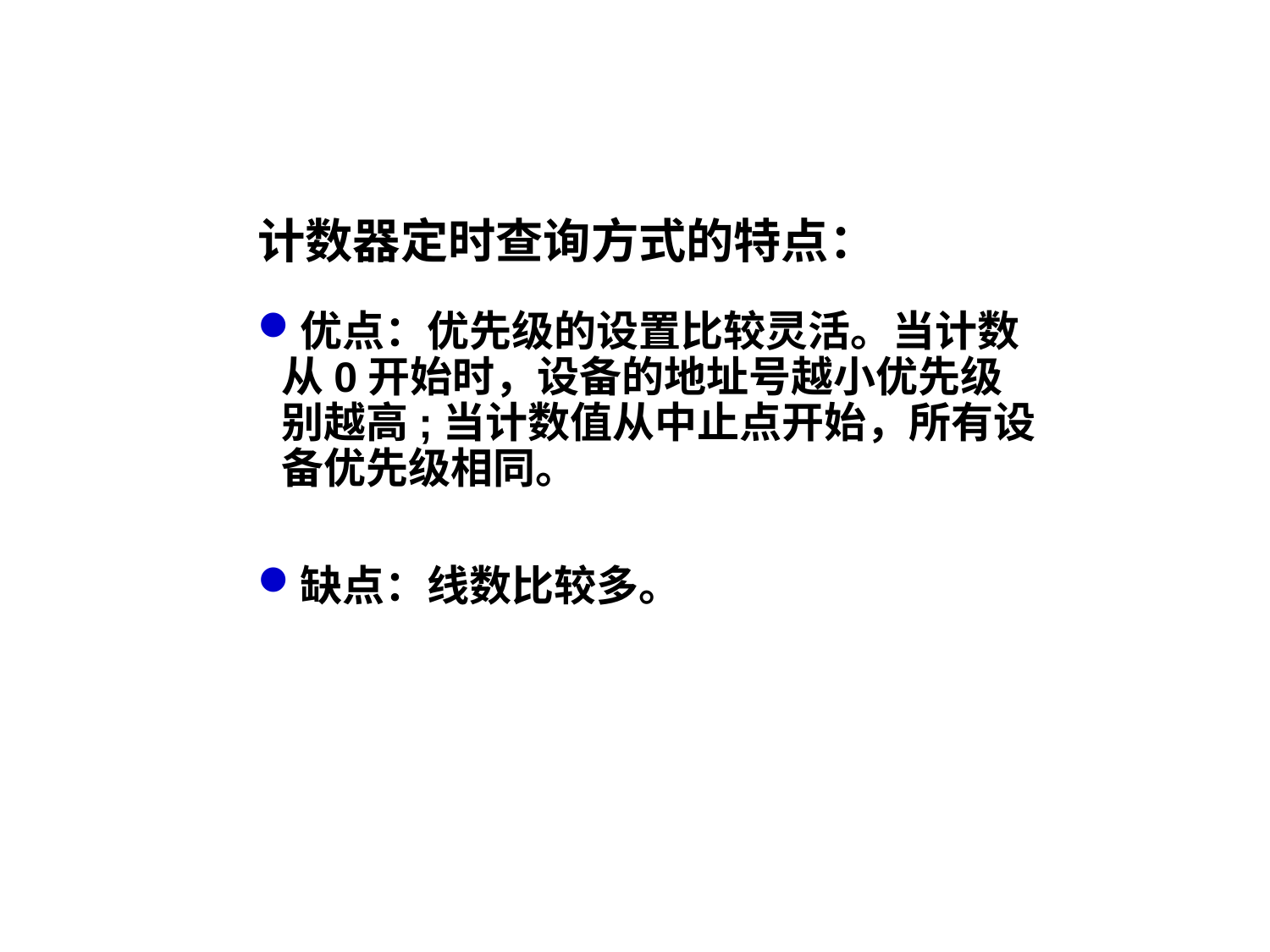

# 计数器定时查询方式的特点：
优点：优先级的设置比较灵活。当计数从0开始时，设备的地址号越小优先级别越高;当计数值从中止点开始，所有设备优先级相同。

缺点：线数比较多。